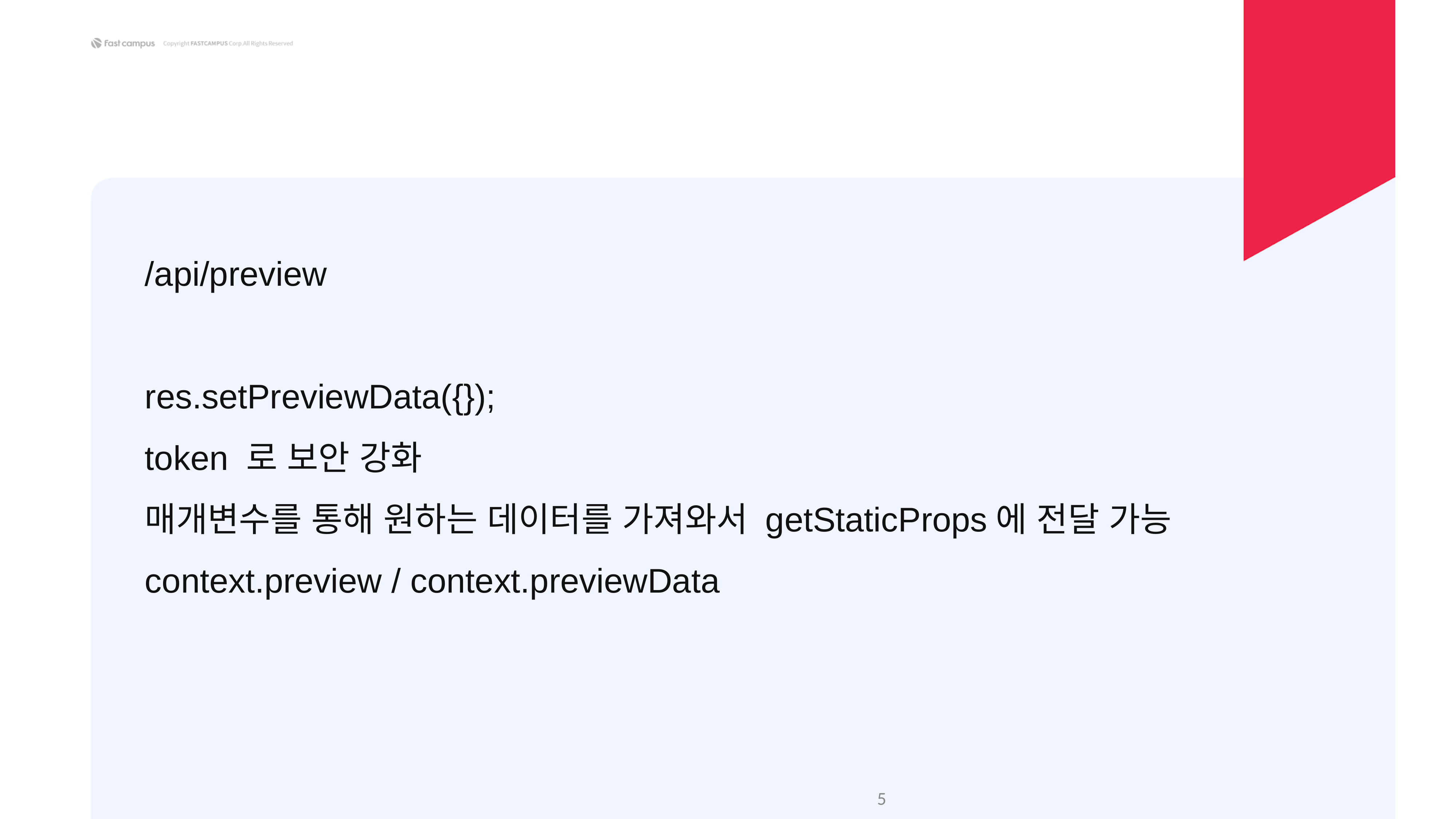

/api/preview

res.setPreviewData({});
token 로 보안 강화
매개변수를 통해 원하는 데이터를 가져와서 getStaticProps에 전달 가능
context.preview / context.previewData
5